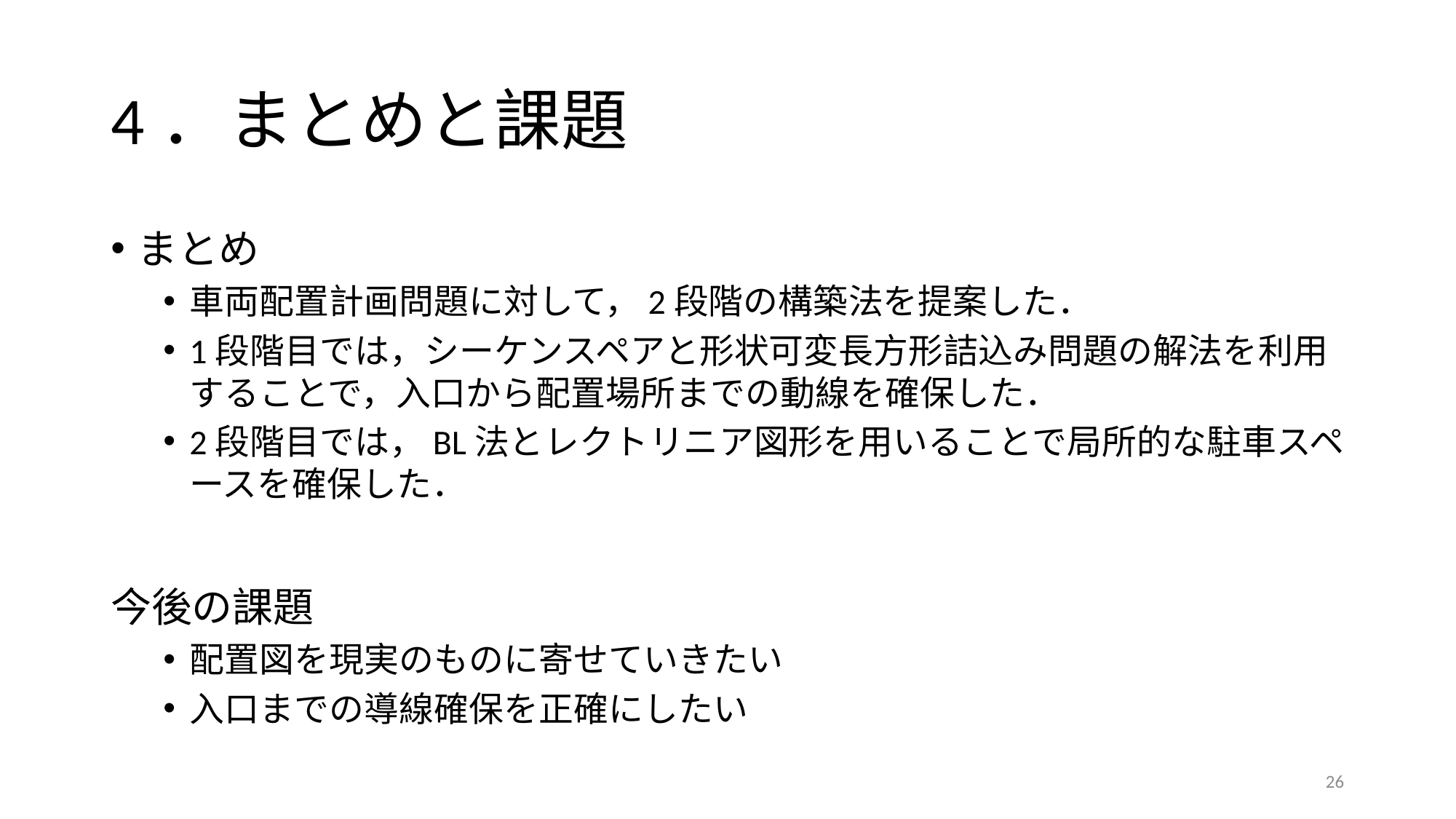

# 4．まとめと課題
まとめ
車両配置計画問題に対して，2段階の構築法を提案した．
1段階目では，シーケンスペアと形状可変長方形詰込み問題の解法を利用することで，入口から配置場所までの動線を確保した．
2段階目では，BL法とレクトリニア図形を用いることで局所的な駐車スペースを確保した．

今後の課題
配置図を現実のものに寄せていきたい
入口までの導線確保を正確にしたい
26